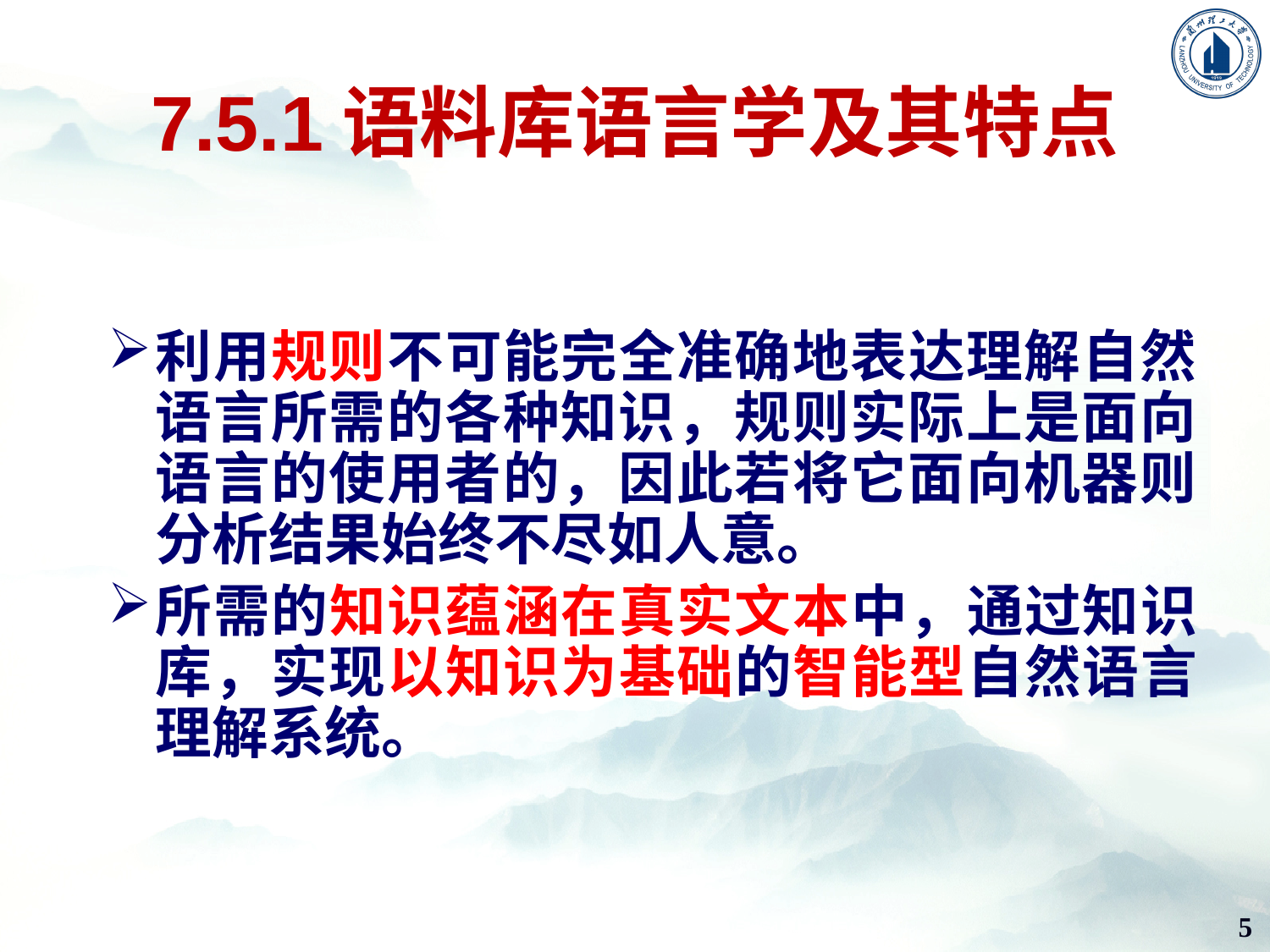

# 7.5.1语料库语言学及其特点

利用规则不可能完全准确地表达理解自然语言所需的各种知识，规则实际上是面向语言的使用者的，因此若将它面向机器则分析结果始终不尽如人意。
所需的知识蕴涵在真实文本中，通过知识库，实现以知识为基础的智能型自然语言理解系统。

5